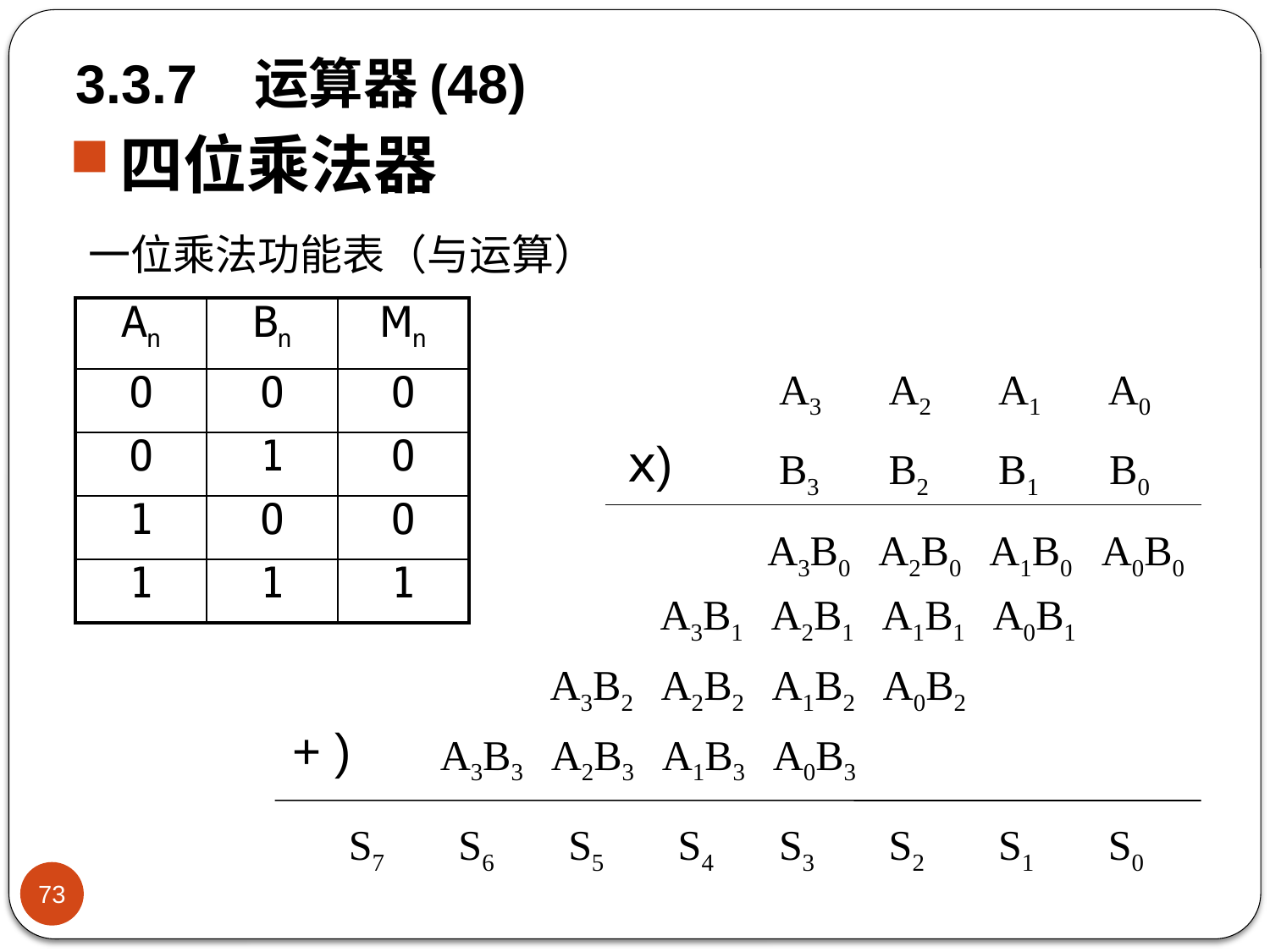

3.3.7   运算器(48)
四位乘法器
一位乘法功能表（与运算）
| An | Bn | Mn |
| --- | --- | --- |
| 0 | 0 | 0 |
| 0 | 1 | 0 |
| 1 | 0 | 0 |
| 1 | 1 | 1 |
A3
A2
A1
A0
ⅹ)
B3
B2
B1
B0

A3B0
A2B0
A1B0
A0B0
A3B1
A2B1
A1B1
A0B1
A3B2
A2B2
A1B2
A0B2
+ )
A3B3
A2B3
A1B3
A0B3

S7
S6
S5
S4
S3
S2
S1
S0
73